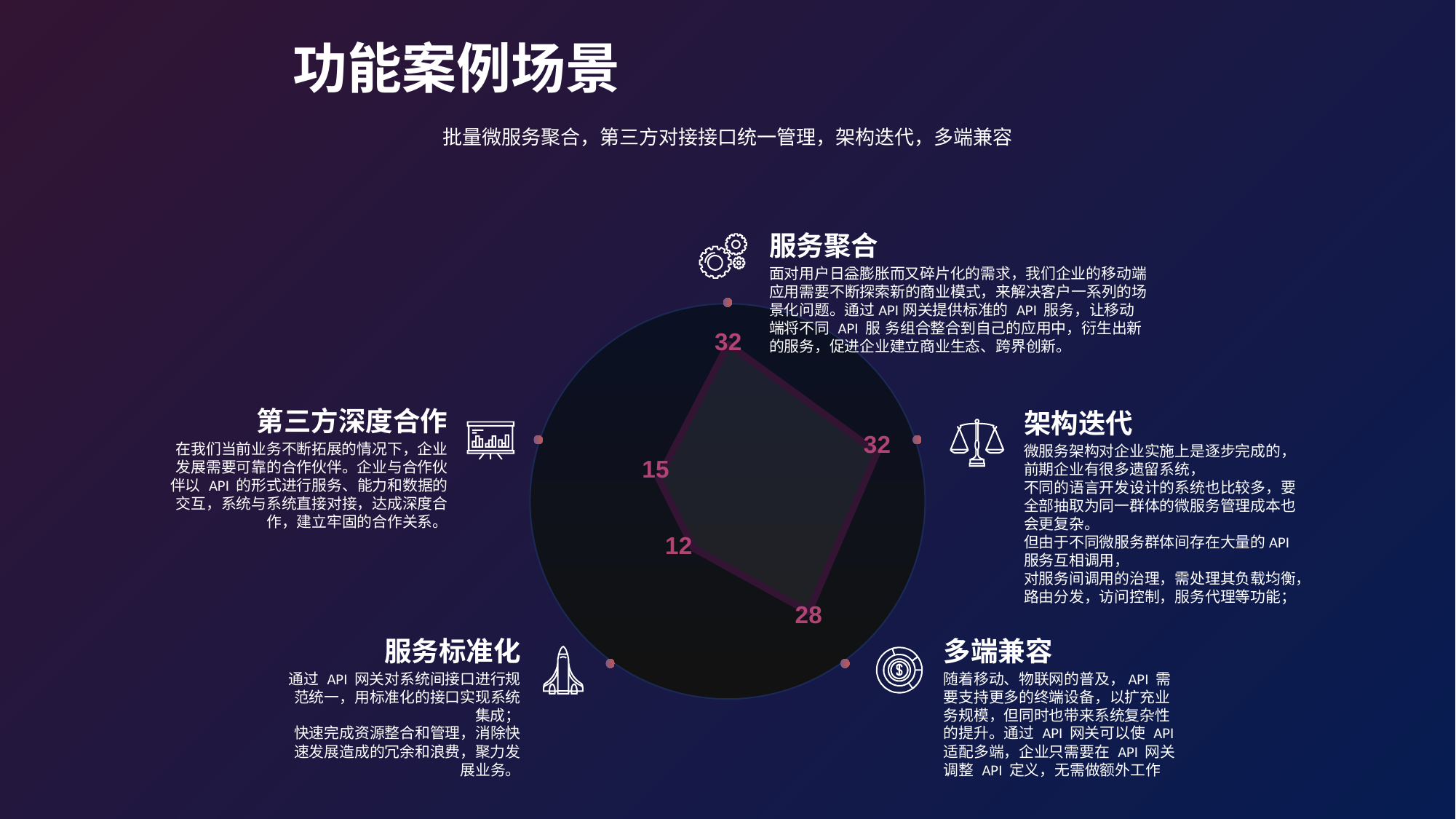

功能案例场景
批量微服务聚合，第三方对接接口统一管理，架构迭代，多端兼容
服务聚合
面对用户日益膨胀而又碎片化的需求，我们企业的移动端应用需要不断探索新的商业模式，来解决客户一系列的场景化问题。通过API网关提供标准的 API 服务，让移动端将不同 API 服 务组合整合到自己的应用中，衍生出新的服务，促进企业建立商业生态、跨界创新。

### Chart

| Category | Series 1 |
|---|---|
| A | 32.0 |
| B | 32.0 |
| C | 28.0 |
| D | 12.0 |
| E | 15.0 |

第三方深度合作
在我们当前业务不断拓展的情况下，企业发展需要可靠的合作伙伴。企业与合作伙伴以 API 的形式进行服务、能力和数据的交互，系统与系统直接对接，达成深度合作，建立牢固的合作关系。
架构迭代
微服务架构对企业实施上是逐步完成的，前期企业有很多遗留系统，
不同的语言开发设计的系统也比较多，要全部抽取为同一群体的微服务管理成本也会更复杂。
但由于不同微服务群体间存在大量的API服务互相调用，
对服务间调用的治理，需处理其负载均衡，路由分发，访问控制，服务代理等功能；

服务标准化
通过 API 网关对系统间接口进行规范统一，用标准化的接口实现系统集成；
快速完成资源整合和管理，消除快速发展造成的冗余和浪费，聚力发展业务。
多端兼容
随着移动、物联网的普及，API 需要支持更多的终端设备，以扩充业务规模，但同时也带来系统复杂性的提升。通过 API 网关可以使 API 适配多端，企业只需要在 API 网关调整 API 定义，无需做额外工作